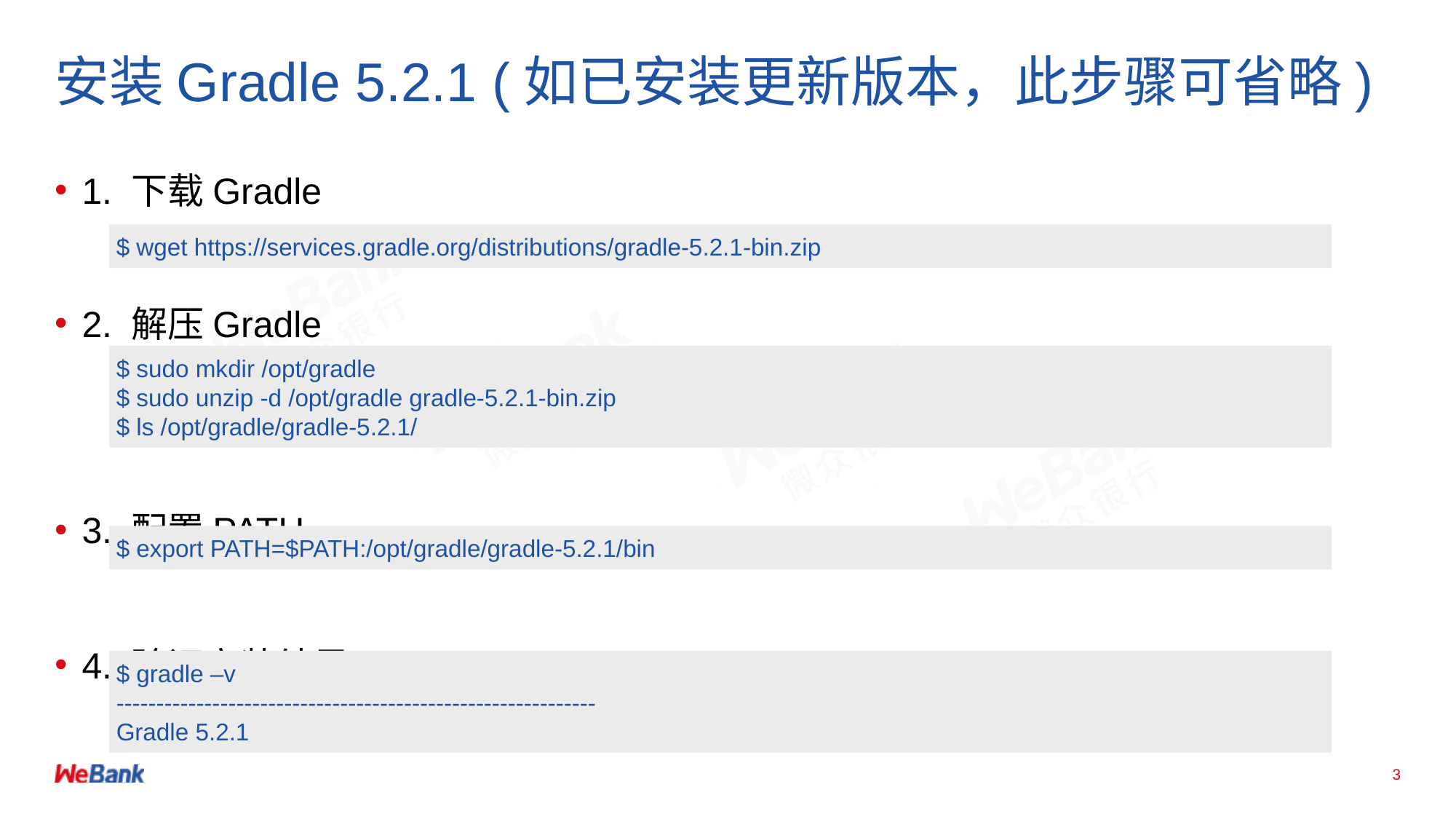

# 安装Gradle 5.2.1 (如已安装更新版本，此步骤可省略)
1. 下载Gradle

2. 解压Gradle

3. 配置PATH

4. 验证安装结果
$ wget https://services.gradle.org/distributions/gradle-5.2.1-bin.zip
$ sudo mkdir /opt/gradle
$ sudo unzip -d /opt/gradle gradle-5.2.1-bin.zip
$ ls /opt/gradle/gradle-5.2.1/
$ export PATH=$PATH:/opt/gradle/gradle-5.2.1/bin
$ gradle –v
------------------------------------------------------------
Gradle 5.2.1
3